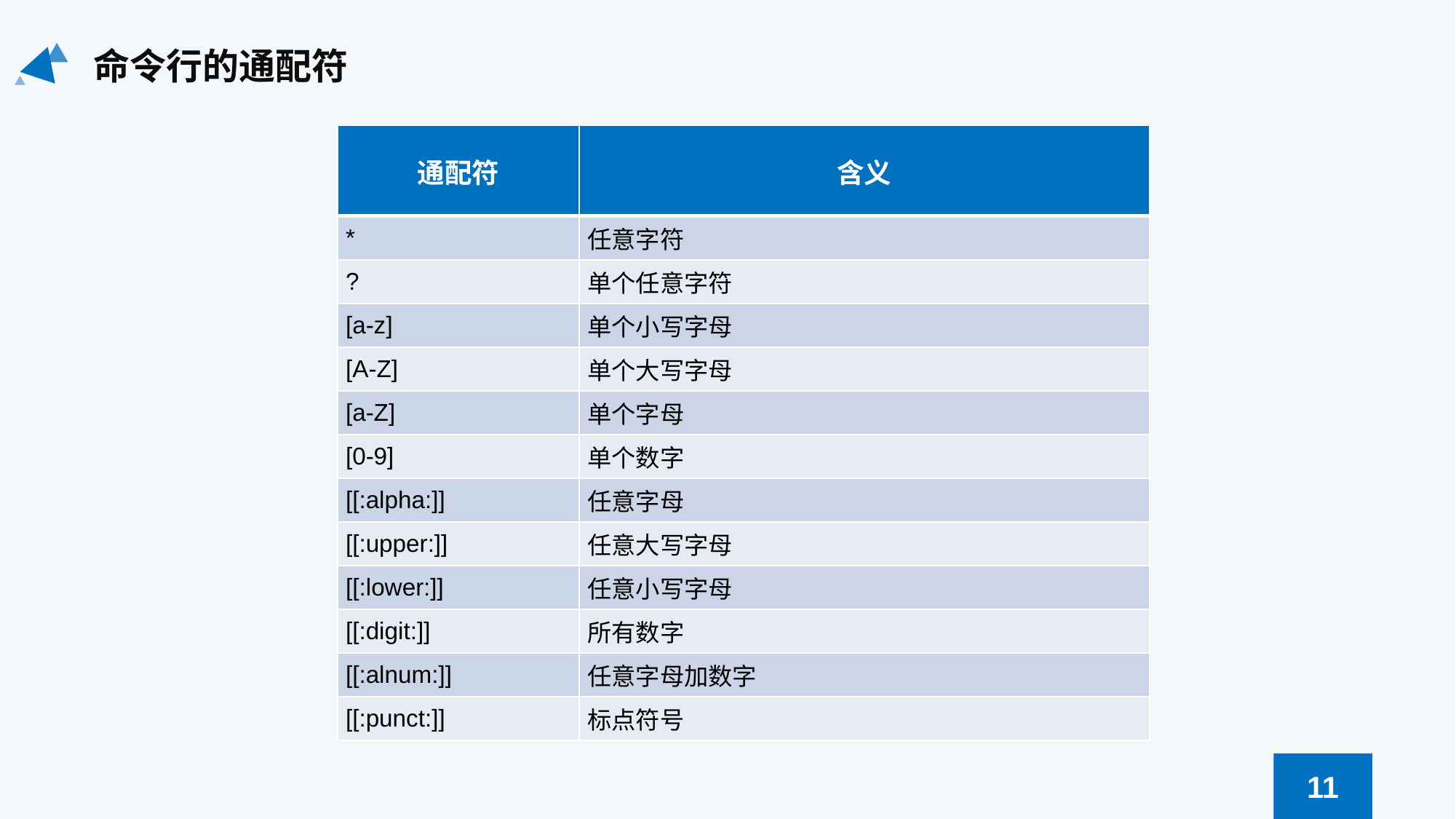

命令行的通配符

| 通配符 | 含义 |
| --- | --- |
| \* | 任意字符 |
| ? | 单个任意字符 |
| [a-z] | 单个小写字母 |
| [A-Z] | 单个大写字母 |
| [a-Z] | 单个字母 |
| [0-9] | 单个数字 |
| [[:alpha:]] | 任意字母 |
| [[:upper:]] | 任意大写字母 |
| [[:lower:]] | 任意小写字母 |
| [[:digit:]] | 所有数字 |
| [[:alnum:]] | 任意字母加数字 |
| [[:punct:]] | 标点符号 |

11